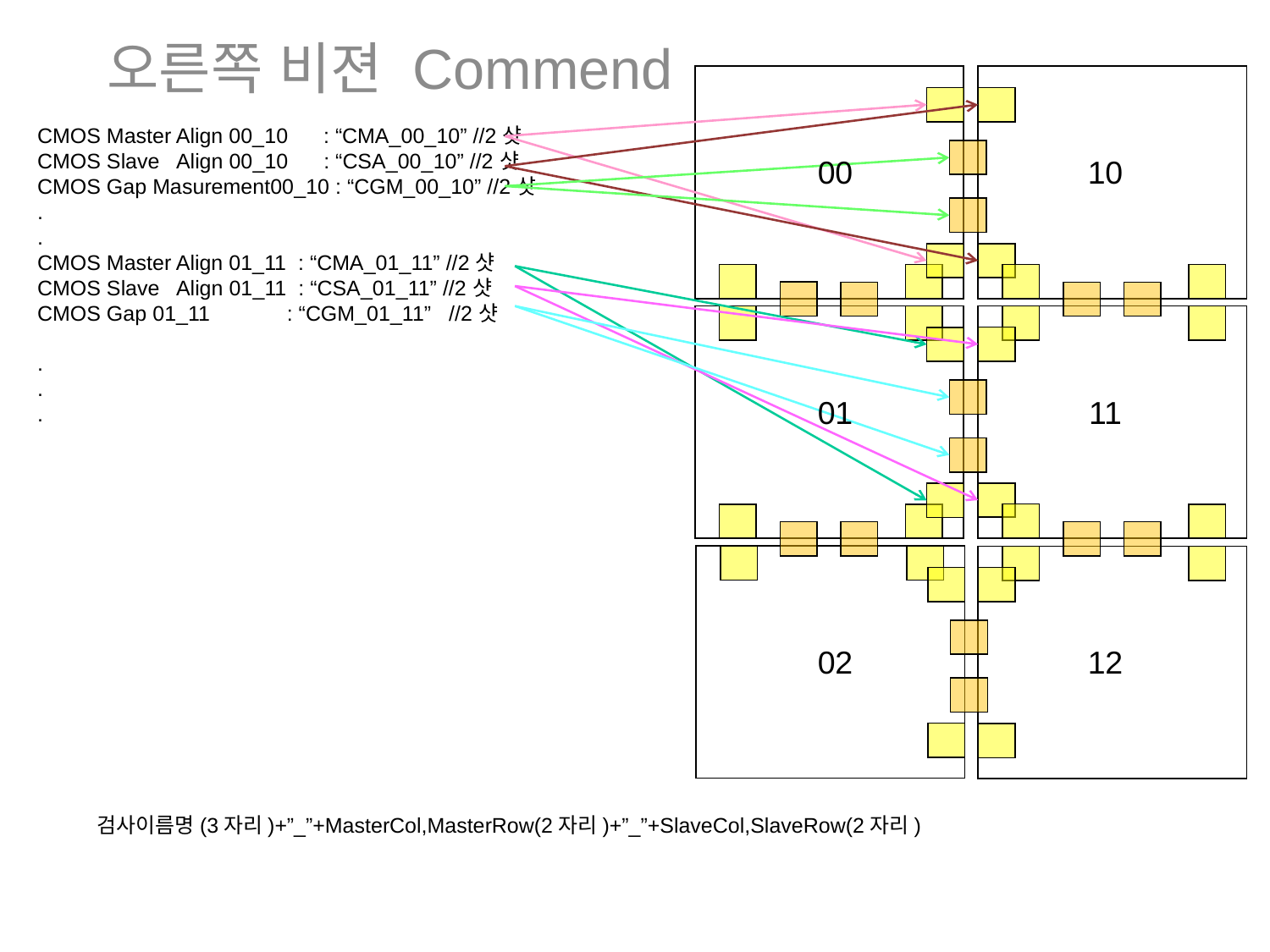

오른쪽 비젼 Commend

CMOS Master Align 00_10      : “CMA_00_10” //2샷
CMOS Slave   Align 00_10      : “CSA_00_10” //2샷
CMOS Gap Masurement00_10 : “CGM_00_10” //2샷
.
.
CMOS Master Align 01_11  : “CMA_01_11” //2샷
CMOS Slave   Align 01_11  : “CSA_01_11” //2샷
CMOS Gap 01_11             : “CGM_01_11”   //2샷

.
.
.

00
10
01
11
02
12
검사이름명(3자리)+”_”+MasterCol,MasterRow(2자리)+”_”+SlaveCol,SlaveRow(2자리)